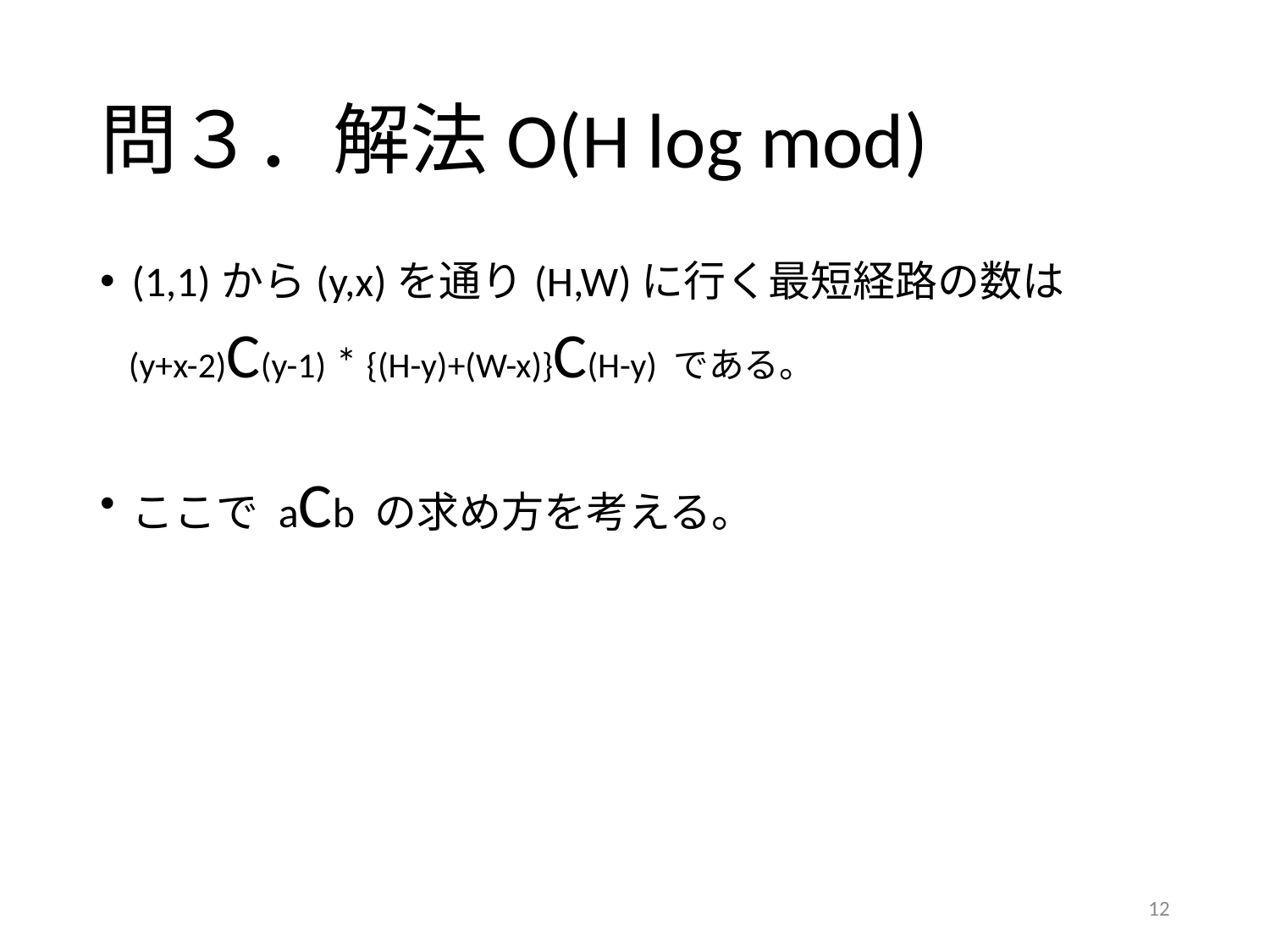

# 問３．解法O(H log mod)
(1,1)から(y,x)を通り(H,W)に行く最短経路の数は
   (y+x-2)C(y-1) * {(H-y)+(W-x)}C(H-y) である。

ここで aCb の求め方を考える。
12